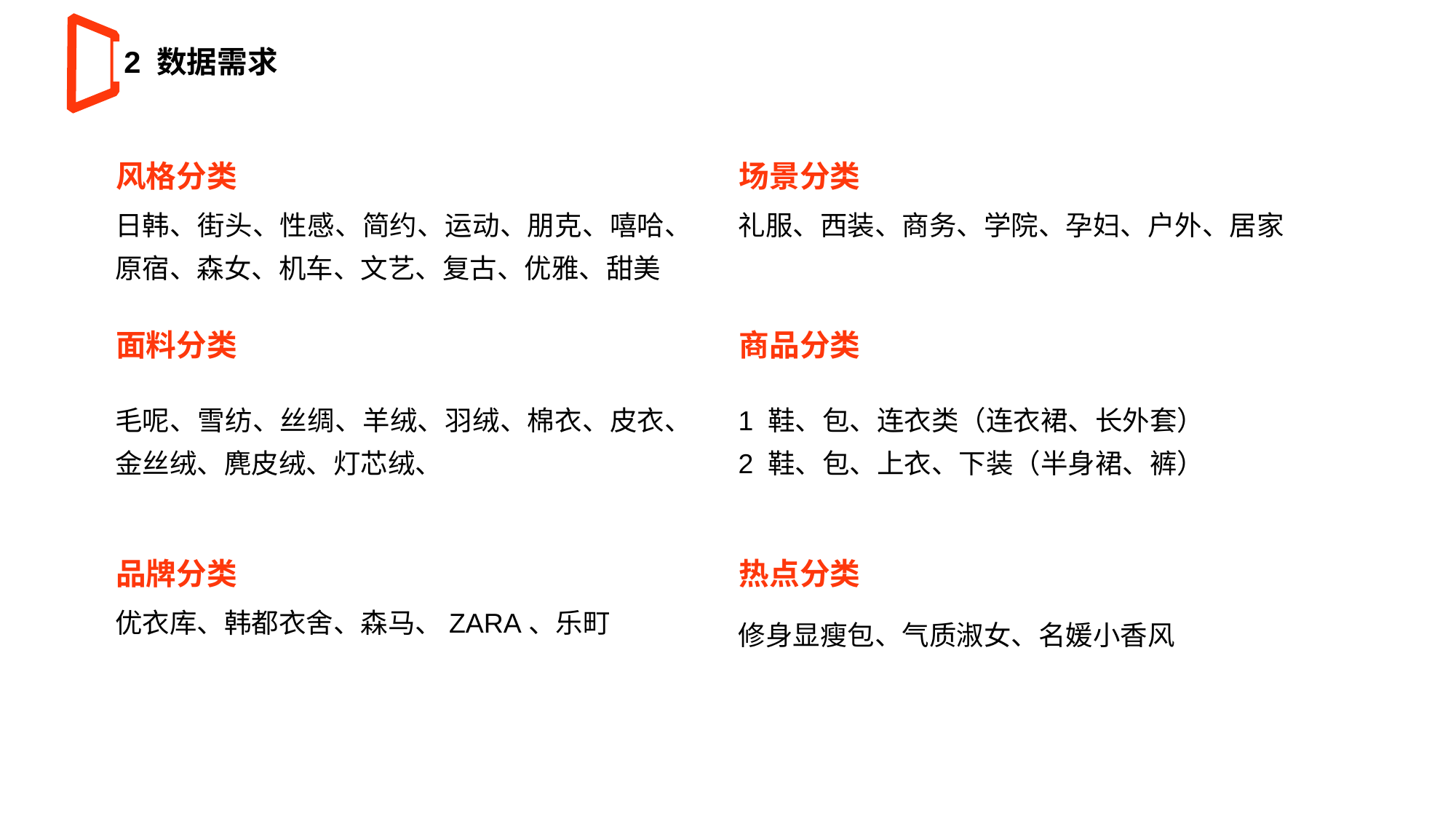

2 数据需求
风格分类
场景分类
日韩、街头、性感、简约、运动、朋克、嘻哈、原宿、森女、机车、文艺、复古、优雅、甜美
礼服、西装、商务、学院、孕妇、户外、居家
面料分类
商品分类
毛呢、雪纺、丝绸、羊绒、羽绒、棉衣、皮衣、金丝绒、麂皮绒、灯芯绒、
1 鞋、包、连衣类（连衣裙、长外套）
2 鞋、包、上衣、下装（半身裙、裤）

品牌分类
热点分类
优衣库、韩都衣舍、森马、ZARA、乐町
修身显瘦包、气质淑女、名媛小香风